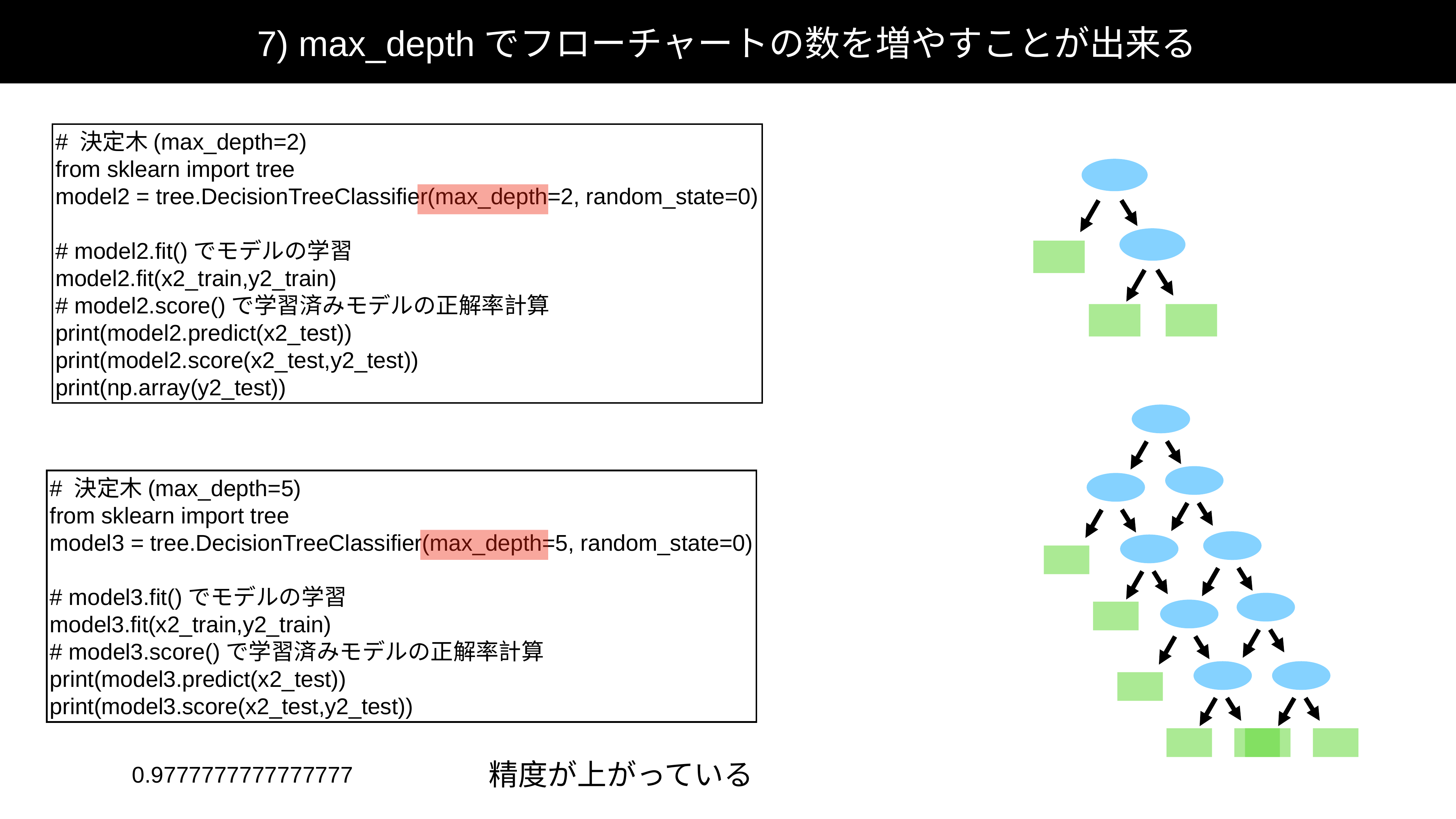

7) max_depthでフローチャートの数を増やすことが出来る
# 決定木(max_depth=2)
from sklearn import tree
model2 = tree.DecisionTreeClassifier(max_depth=2, random_state=0)

# model2.fit()でモデルの学習
model2.fit(x2_train,y2_train)
# model2.score()で学習済みモデルの正解率計算
print(model2.predict(x2_test))
print(model2.score(x2_test,y2_test))
print(np.array(y2_test))

# 決定木(max_depth=5)
from sklearn import tree
model3 = tree.DecisionTreeClassifier(max_depth=5, random_state=0)

# model3.fit()でモデルの学習
model3.fit(x2_train,y2_train)
# model3.score()で学習済みモデルの正解率計算
print(model3.predict(x2_test))
print(model3.score(x2_test,y2_test))

精度が上がっている
0.9777777777777777